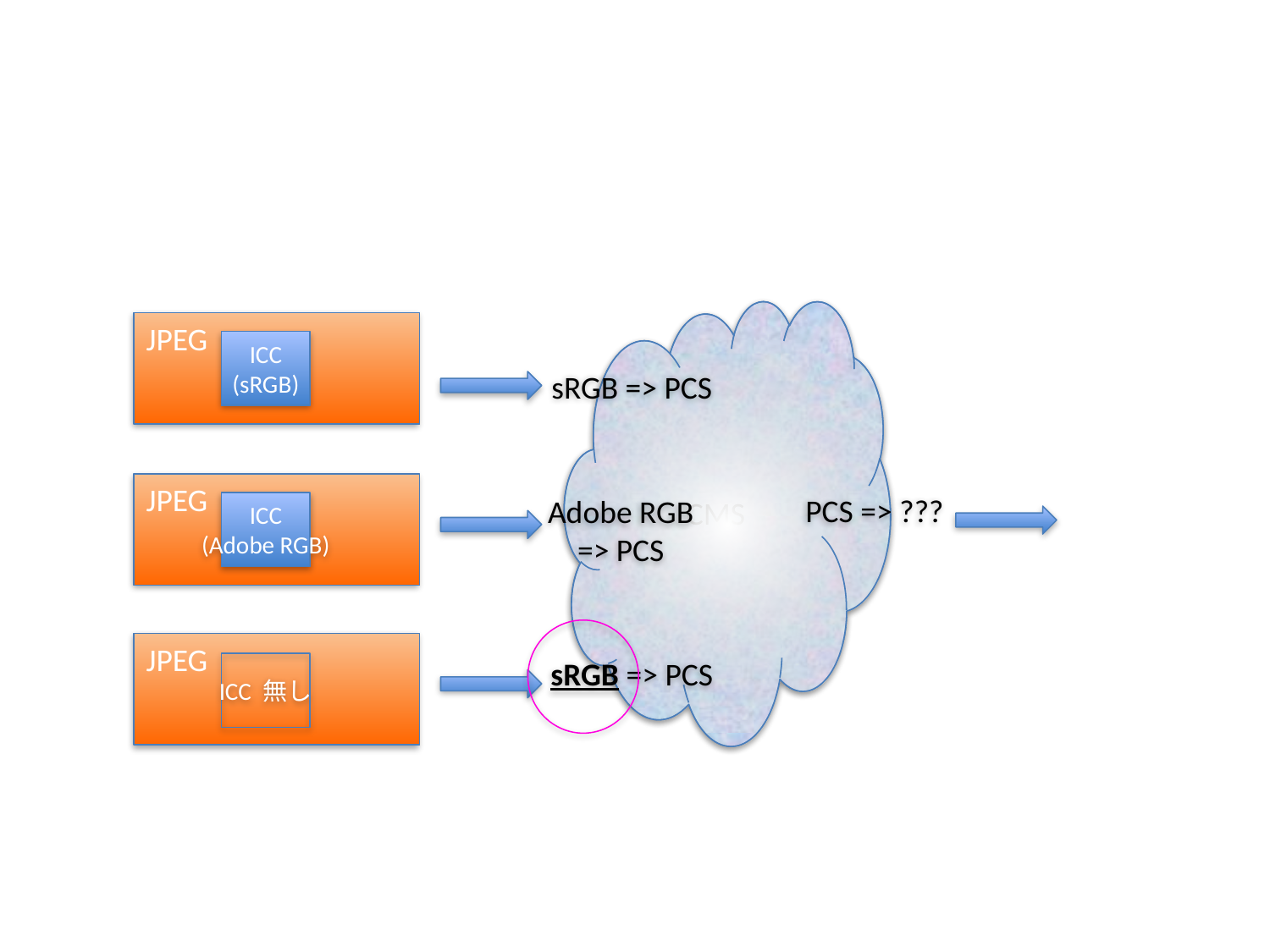

#

CMS

JPEG
ICC
(sRGB)
sRGB => PCS

PCS => ???
JPEG
ICC
(Adobe RGB)
Adobe RGB
=> PCS

JPEG
sRGB => PCS
ICC 無し